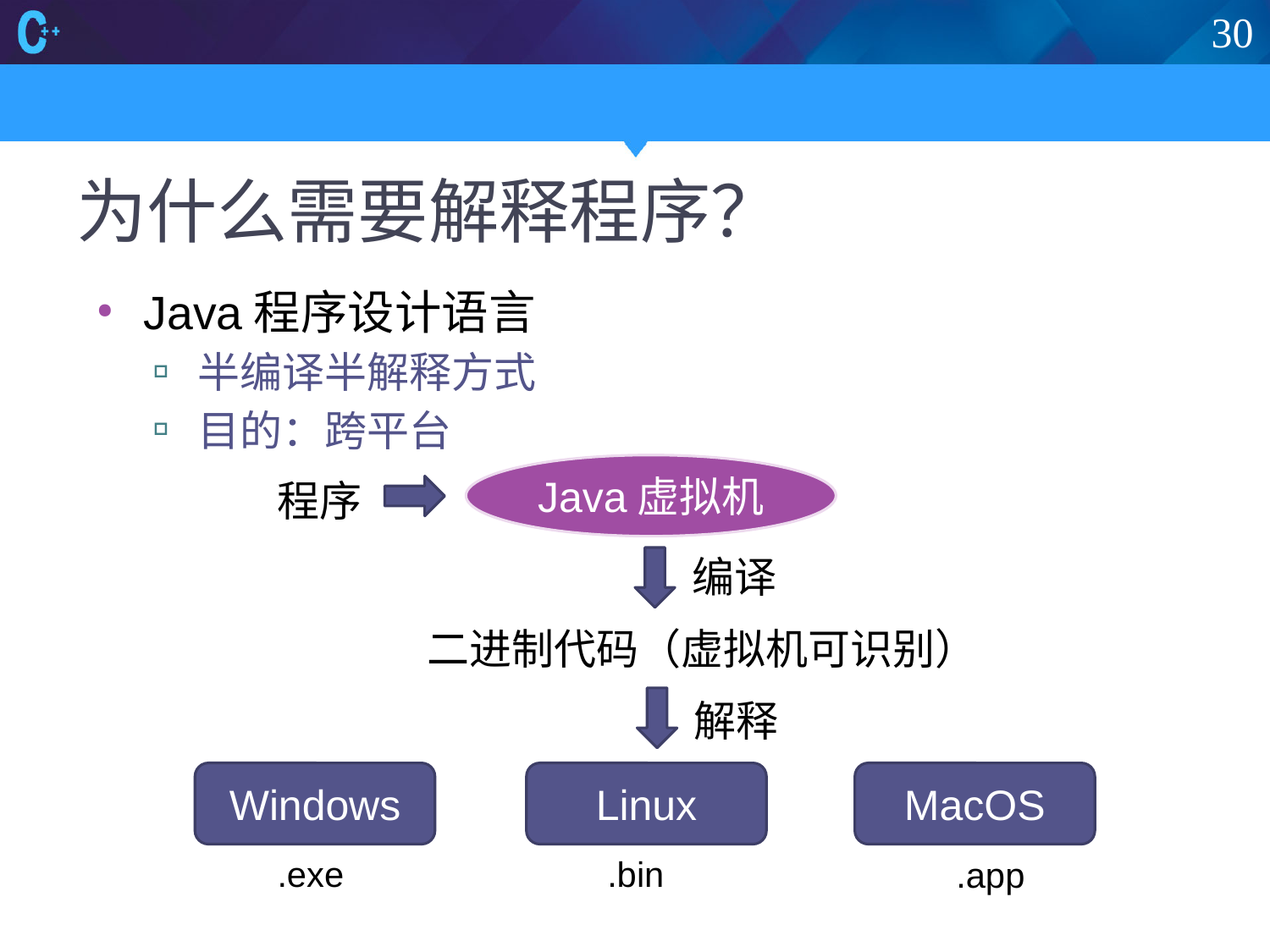

30
# 为什么需要解释程序？
Java程序设计语言
半编译半解释方式
目的：跨平台
Java虚拟机

程序
编译

二进制代码（虚拟机可识别）

解释
Windows
Linux
MacOS
.exe
.bin
.app